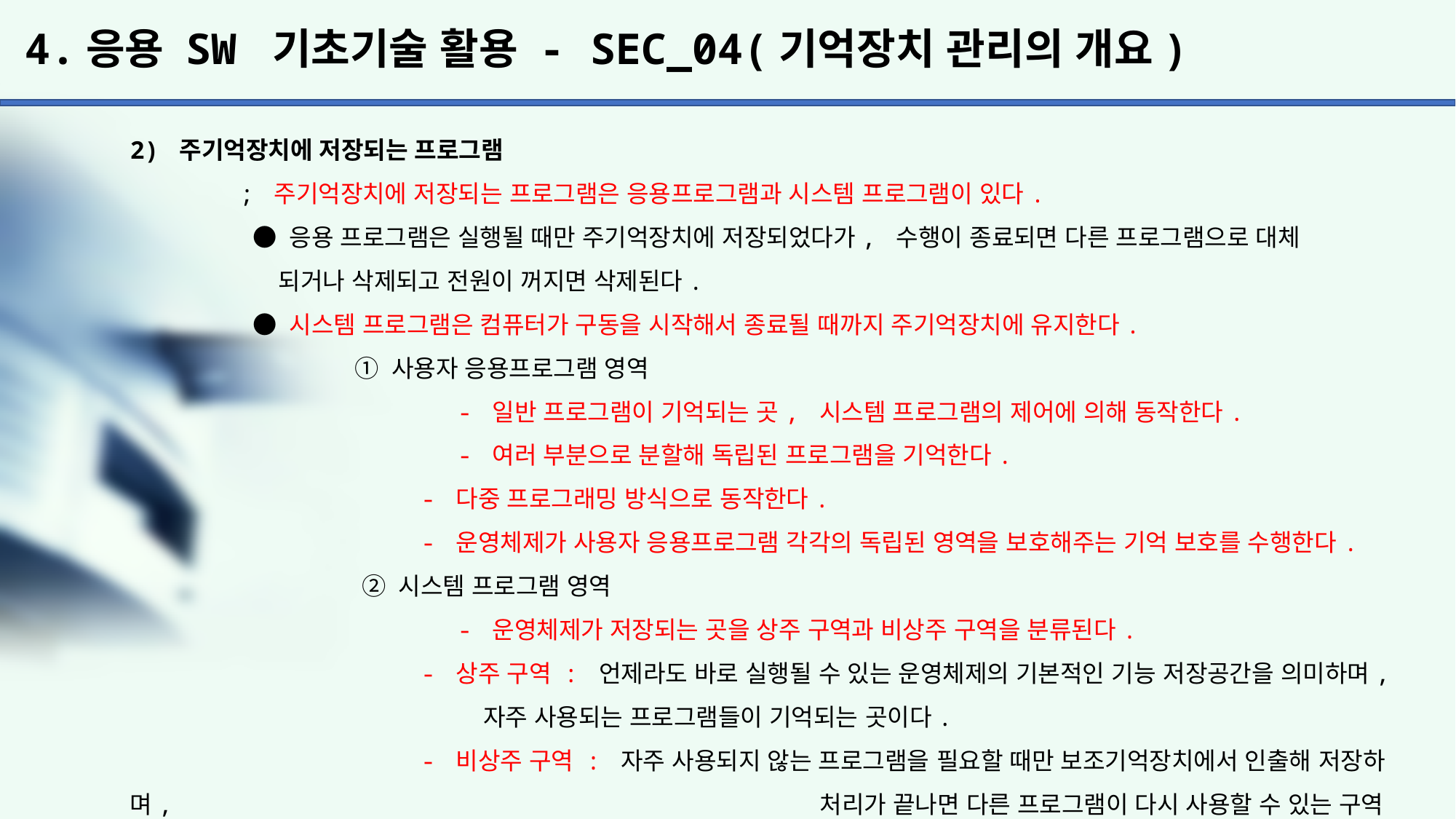

# 4.응용 SW 기초기술 활용 - SEC_04(기억장치 관리의 개요)
2) 주기억장치에 저장되는 프로그램
	; 주기억장치에 저장되는 프로그램은 응용프로그램과 시스템 프로그램이 있다.
	  ● 응용 프로그램은 실행될 때만 주기억장치에 저장되었다가, 수행이 종료되면 다른 프로그램으로 대체
	     되거나 삭제되고 전원이 꺼지면 삭제된다.
	  ● 시스템 프로그램은 컴퓨터가 구동을 시작해서 종료될 때까지 주기억장치에 유지한다.
		 ① 사용자 응용프로그램 영역
			- 일반 프로그램이 기억되는 곳, 시스템 프로그램의 제어에 의해 동작한다.
			- 여러 부분으로 분할해 독립된 프로그램을 기억한다.
		     - 다중 프로그래밍 방식으로 동작한다.
		     - 운영체제가 사용자 응용프로그램 각각의 독립된 영역을 보호해주는 기억 보호를 수행한다.
		  ② 시스템 프로그램 영역
			- 운영체제가 저장되는 곳을 상주 구역과 비상주 구역을 분류된다.
		     - 상주 구역 : 언제라도 바로 실행될 수 있는 운영체제의 기본적인 기능 저장공간을 의미하며,
			   자주 사용되는 프로그램들이 기억되는 곳이다.
		     - 비상주 구역 : 자주 사용되지 않는 프로그램을 필요할 때만 보조기억장치에서 인출해 저장하며,                       			  처리가 끝나면 다른 프로그램이 다시 사용할 수 있는 구역